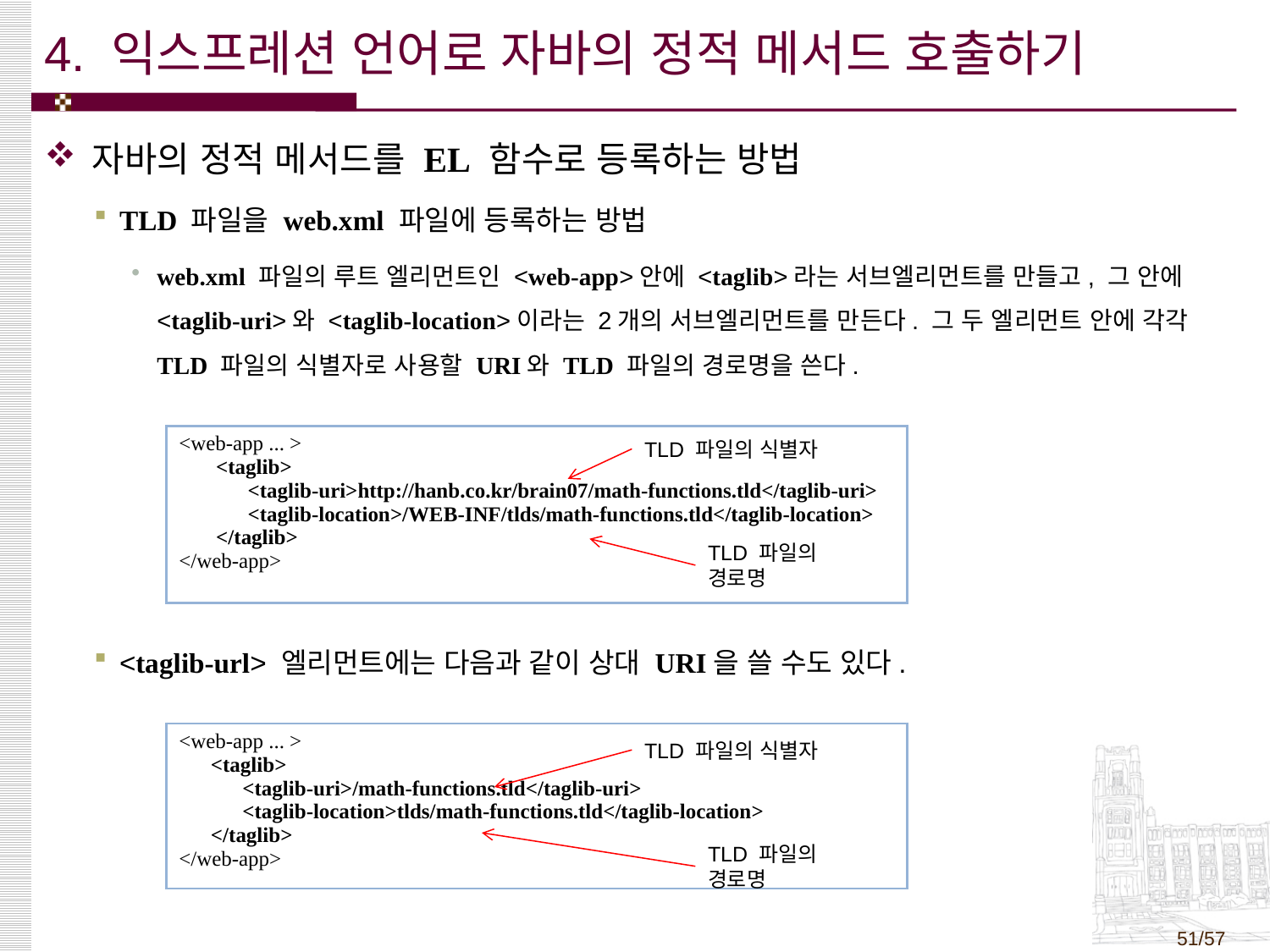

# 4. 익스프레션 언어로 자바의 정적 메서드 호출하기
자바의 정적 메서드를 EL 함수로 등록하는 방법
TLD 파일을 web.xml 파일에 등록하는 방법
web.xml 파일의 루트 엘리먼트인 <web-app>안에 <taglib>라는 서브엘리먼트를 만들고, 그 안에 <taglib-uri>와 <taglib-location>이라는 2개의 서브엘리먼트를 만든다. 그 두 엘리먼트 안에 각각 TLD 파일의 식별자로 사용할 URI와 TLD 파일의 경로명을 쓴다.

<taglib-url> 엘리먼트에는 다음과 같이 상대 URI을 쓸 수도 있다.

| <web-app ... > <taglib> <taglib-uri>http://hanb.co.kr/brain07/math-functions.tld</taglib-uri> <taglib-location>/WEB-INF/tlds/math-functions.tld</taglib-location> </taglib> </web-app> |
| --- |
TLD 파일의 식별자
TLD 파일의 경로명
| <web-app ... > <taglib> <taglib-uri>/math-functions.tld</taglib-uri> <taglib-location>tlds/math-functions.tld</taglib-location> </taglib> </web-app> |
| --- |
TLD 파일의 식별자
TLD 파일의 경로명